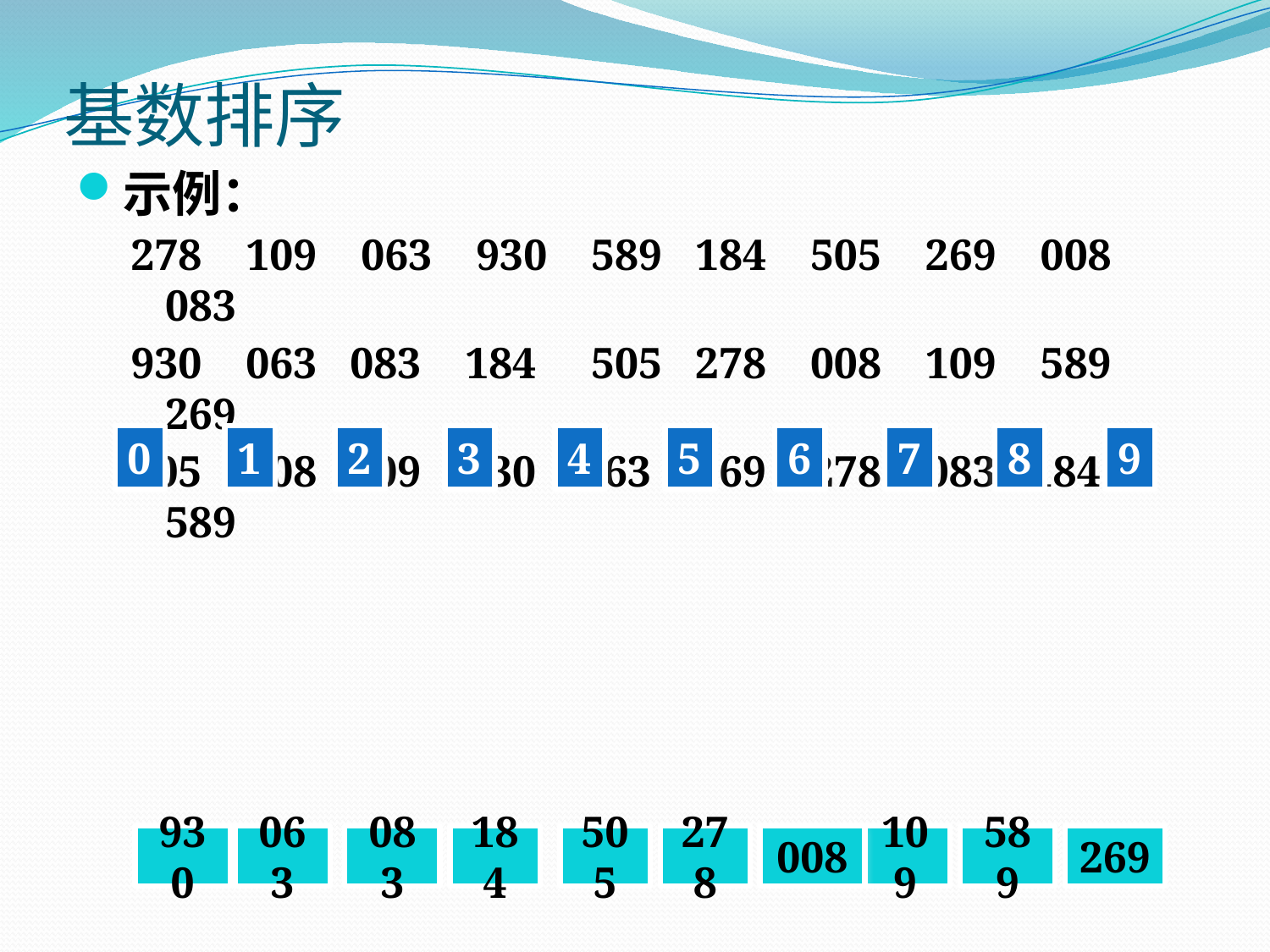

# 基数排序
示例：
278    109    063    930    589   184    505    269    008    083
930    063   083    184     505   278    008    109    589    269
505    008   109    930    063    269    278    083   184     589
0
1
2
3
4
5
6
7
8
9
930
063
083
184
505
278
008
109
589
269